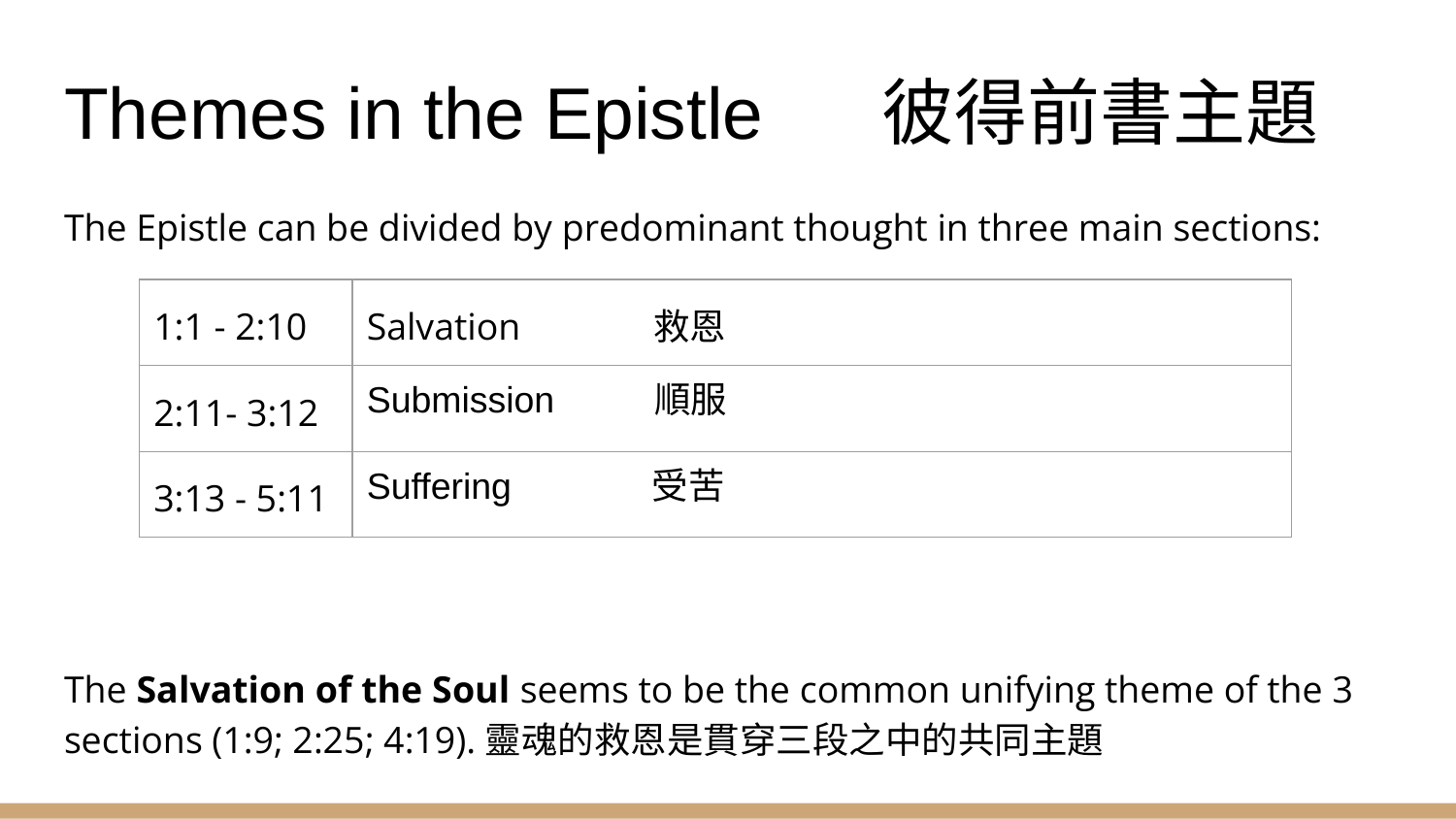

# Themes in the Epistle     彼得前書主題
The Epistle can be divided by predominant thought in three main sections:

The Salvation of the Soul seems to be the common unifying theme of the 3 sections (1:9; 2:25; 4:19).靈魂的救恩是貫穿三段之中的共同主題

| 1:1 - 2:10 | Salvation 救恩 |
| --- | --- |
| 2:11- 3:12 | Submission 順服 |
| 3:13 - 5:11 | Suffering 受苦 |